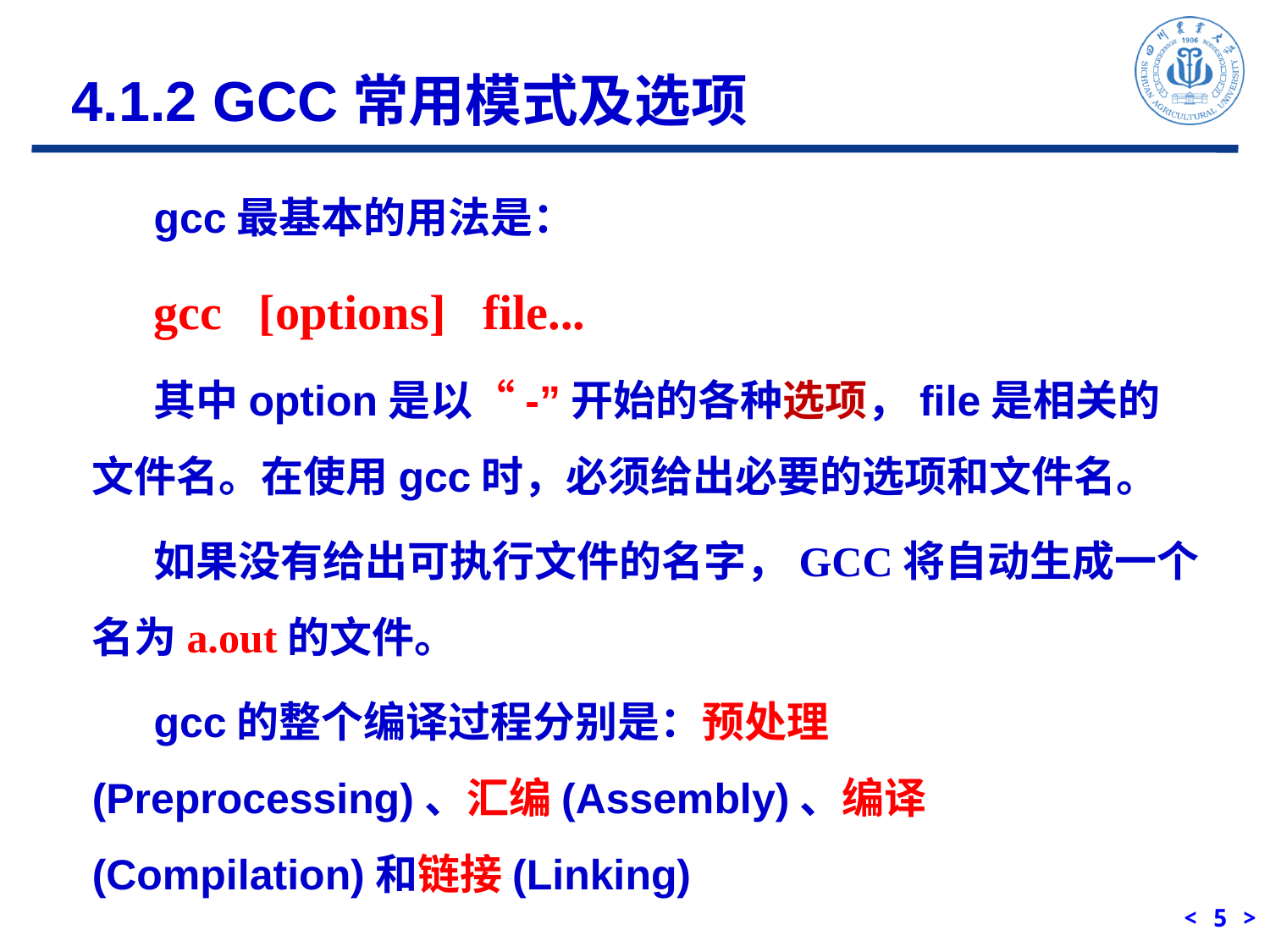

4.1.2 GCC常用模式及选项
gcc最基本的用法是：
gcc   [options]   file...
其中option是以“-”开始的各种选项，file是相关的文件名。在使用gcc时，必须给出必要的选项和文件名。
如果没有给出可执行文件的名字，GCC将自动生成一个名为a.out的文件。
gcc的整个编译过程分别是：预处理(Preprocessing)、汇编(Assembly)、编译(Compilation)和链接(Linking)